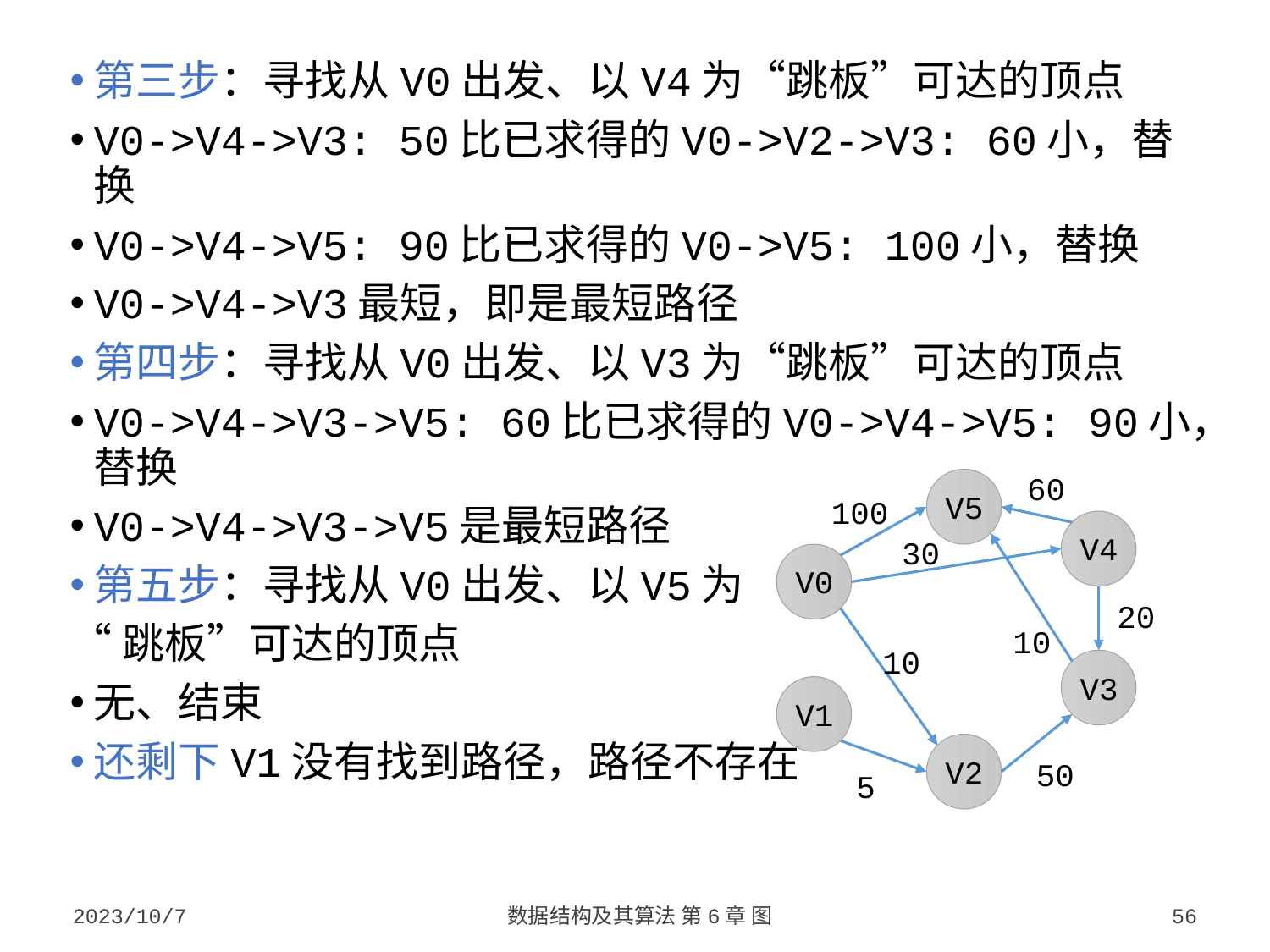

第三步：寻找从V0出发、以V4为“跳板”可达的顶点
V0->V4->V3: 50比已求得的V0->V2->V3: 60小，替换
V0->V4->V5: 90比已求得的V0->V5: 100小，替换
V0->V4->V3最短，即是最短路径
第四步：寻找从V0出发、以V3为“跳板”可达的顶点
V0->V4->V3->V5: 60比已求得的V0->V4->V5: 90小，替换
V0->V4->V3->V5是最短路径
第五步：寻找从V0出发、以V5为
“跳板”可达的顶点
无、结束
还剩下V1没有找到路径，路径不存在
60

V5
100

V4
30

V0
20
10
10

V3

V1

V2
50
5
2023/10/7
数据结构及其算法 第6章 图
56